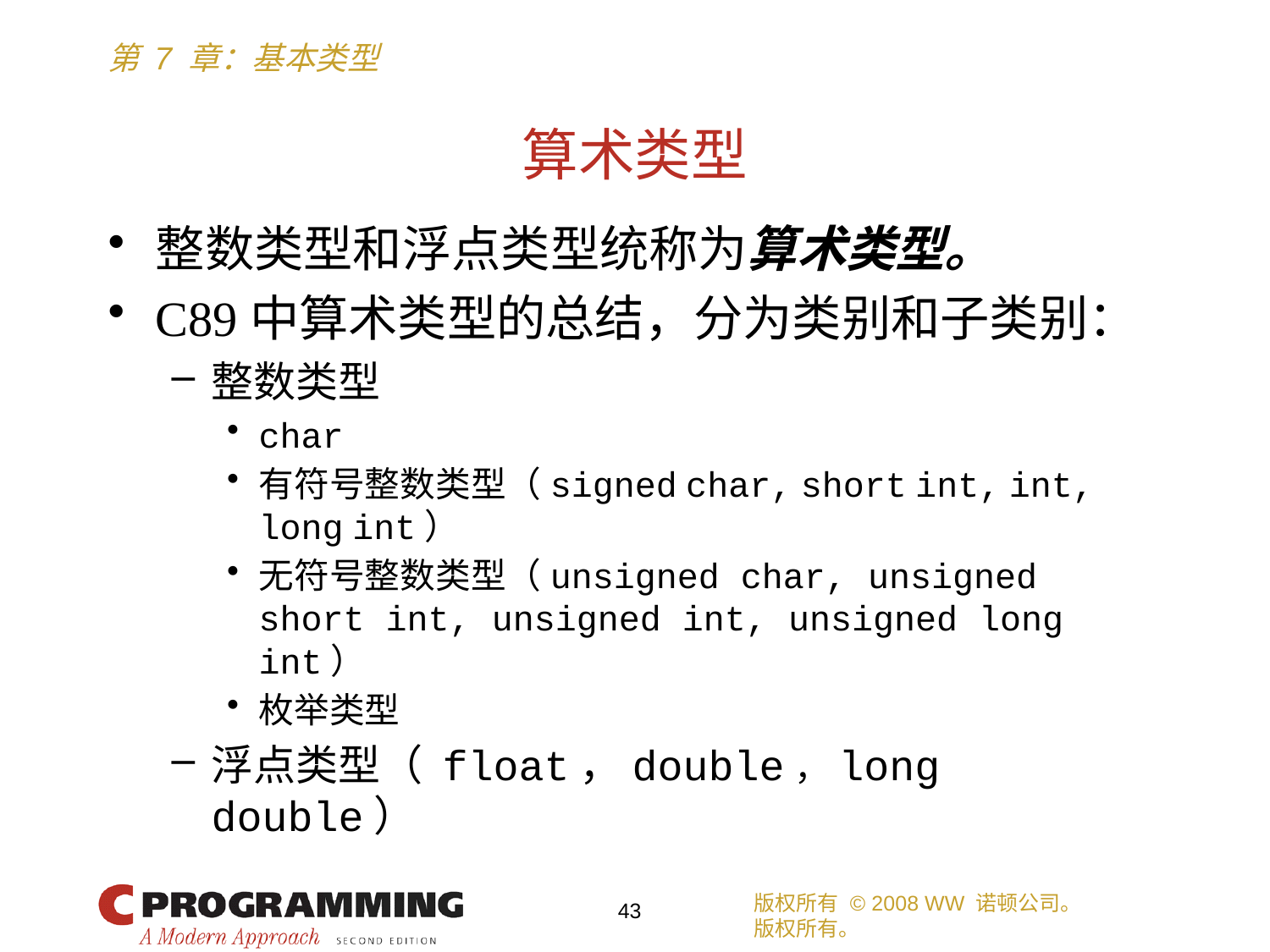

# 算术类型
整数类型和浮点类型统称为算术类型。
C89中算术类型的总结，分为类别和子类别：
整数类型
char
有符号整数类型（signed char, short int, int, long int）
无符号整数类型（unsigned char, unsigned short int, unsigned int, unsigned long int）
枚举类型
浮点类型（ float，double，long double）
版权所有 © 2008 WW 诺顿公司。
版权所有。
43